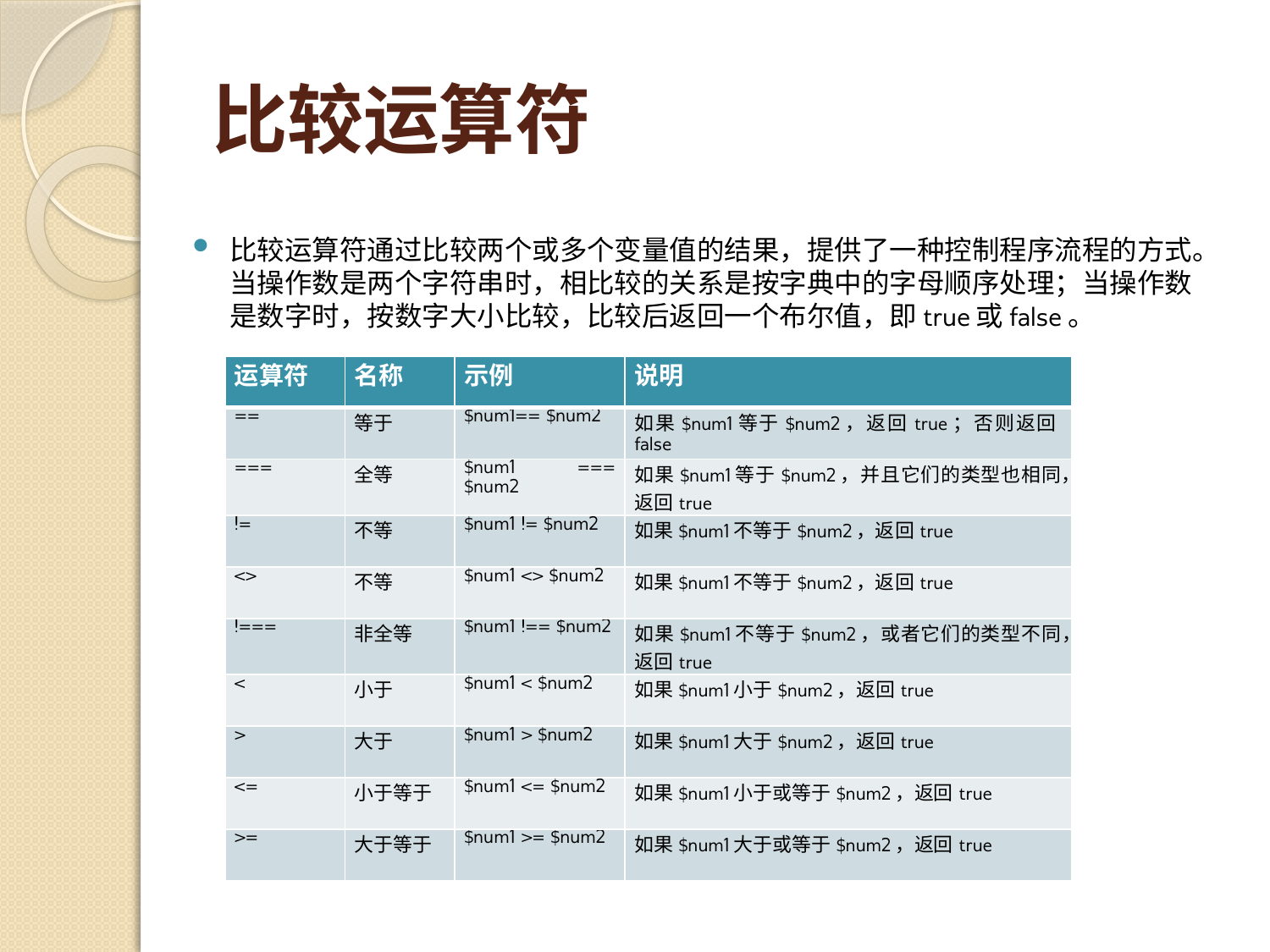

# 比较运算符
比较运算符通过比较两个或多个变量值的结果，提供了一种控制程序流程的方式。当操作数是两个字符串时，相比较的关系是按字典中的字母顺序处理；当操作数是数字时，按数字大小比较，比较后返回一个布尔值，即true或false。
| 运算符 | 名称 | 示例 | 说明 |
| --- | --- | --- | --- |
| == | 等于 | $num1== $num2 | 如果$num1等于$num2，返回true；否则返回false |
| === | 全等 | $num1 === $num2 | 如果$num1等于$num2，并且它们的类型也相同，返回true |
| != | 不等 | $num1 != $num2 | 如果$num1不等于$num2，返回true |
| <> | 不等 | $num1 <> $num2 | 如果$num1不等于$num2，返回true |
| !=== | 非全等 | $num1 !== $num2 | 如果$num1不等于$num2，或者它们的类型不同，返回true |
| < | 小于 | $num1 < $num2 | 如果$num1小于$num2，返回true |
| > | 大于 | $num1 > $num2 | 如果$num1大于$num2，返回true |
| <= | 小于等于 | $num1 <= $num2 | 如果$num1小于或等于$num2，返回true |
| >= | 大于等于 | $num1 >= $num2 | 如果$num1大于或等于$num2，返回true |